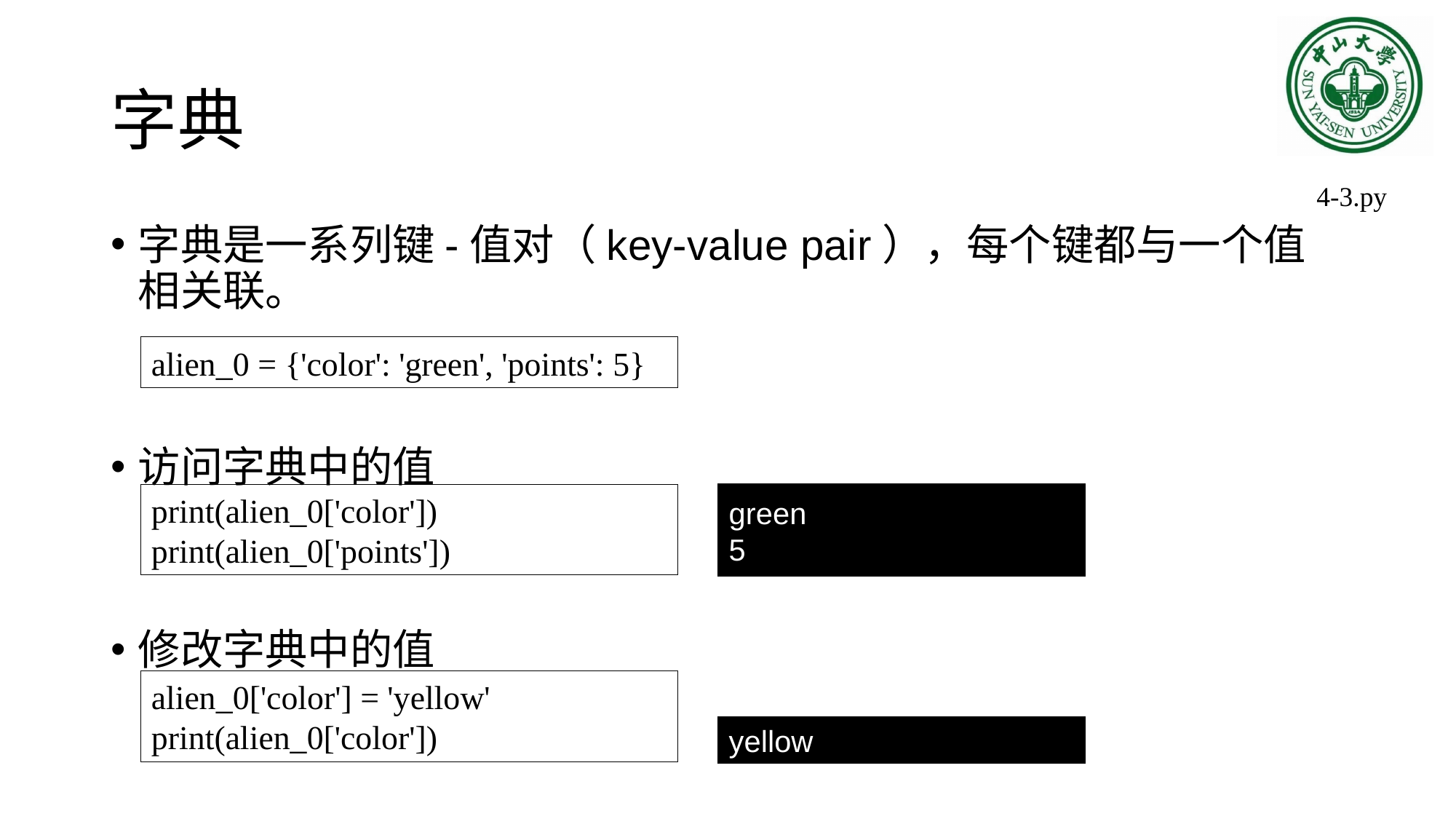

# 字典
4-3.py
字典是一系列键-值对（key-value pair），每个键都与一个值相关联。

访问字典中的值

修改字典中的值

alien_0 = {'color': 'green', 'points': 5}
green
5
print(alien_0['color'])
print(alien_0['points'])
alien_0['color'] = 'yellow'
print(alien_0['color'])
yellow